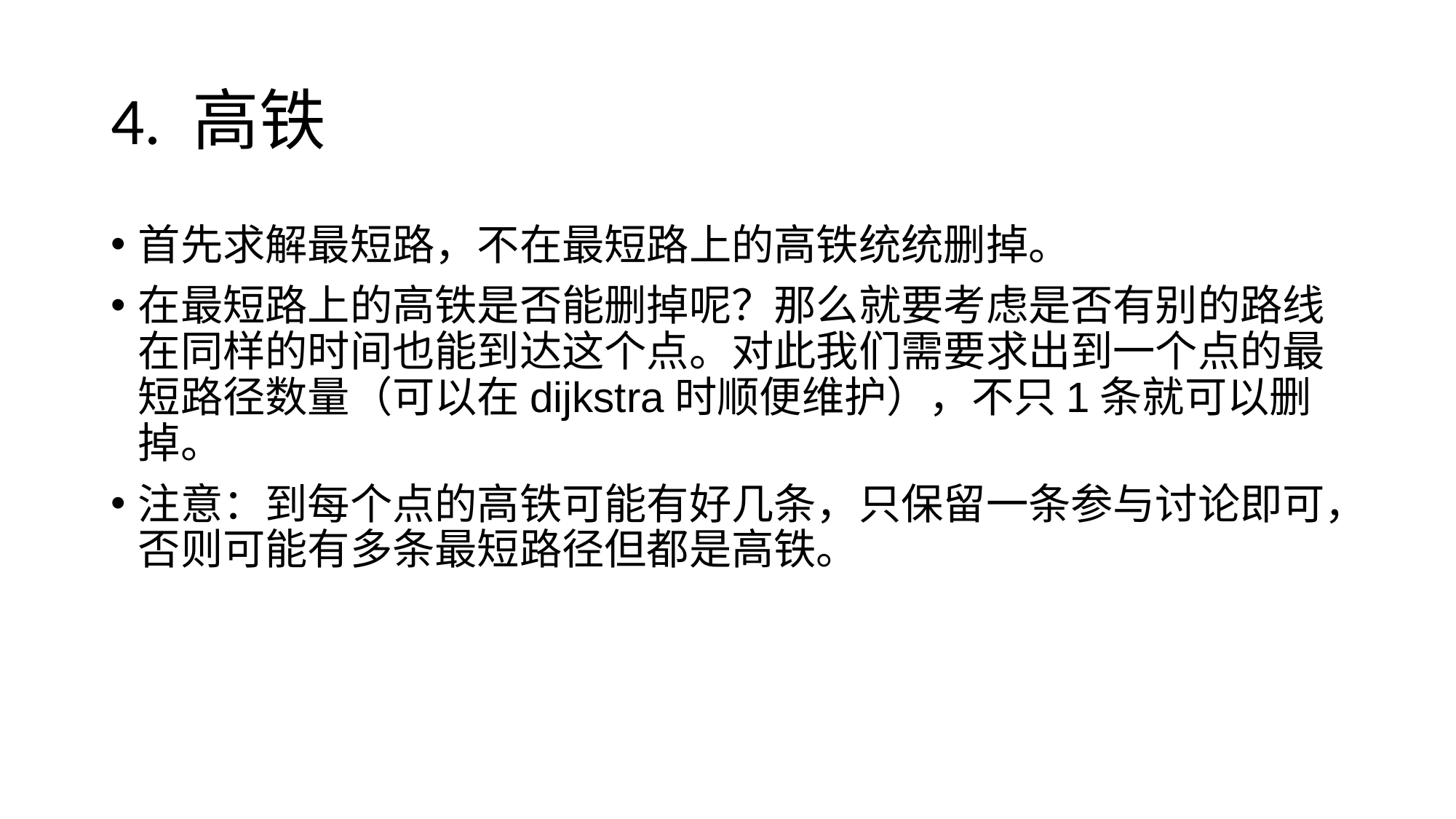

# 4. 高铁
首先求解最短路，不在最短路上的高铁统统删掉。
在最短路上的高铁是否能删掉呢？那么就要考虑是否有别的路线在同样的时间也能到达这个点。对此我们需要求出到一个点的最短路径数量（可以在dijkstra时顺便维护），不只1条就可以删掉。
注意：到每个点的高铁可能有好几条，只保留一条参与讨论即可，否则可能有多条最短路径但都是高铁。